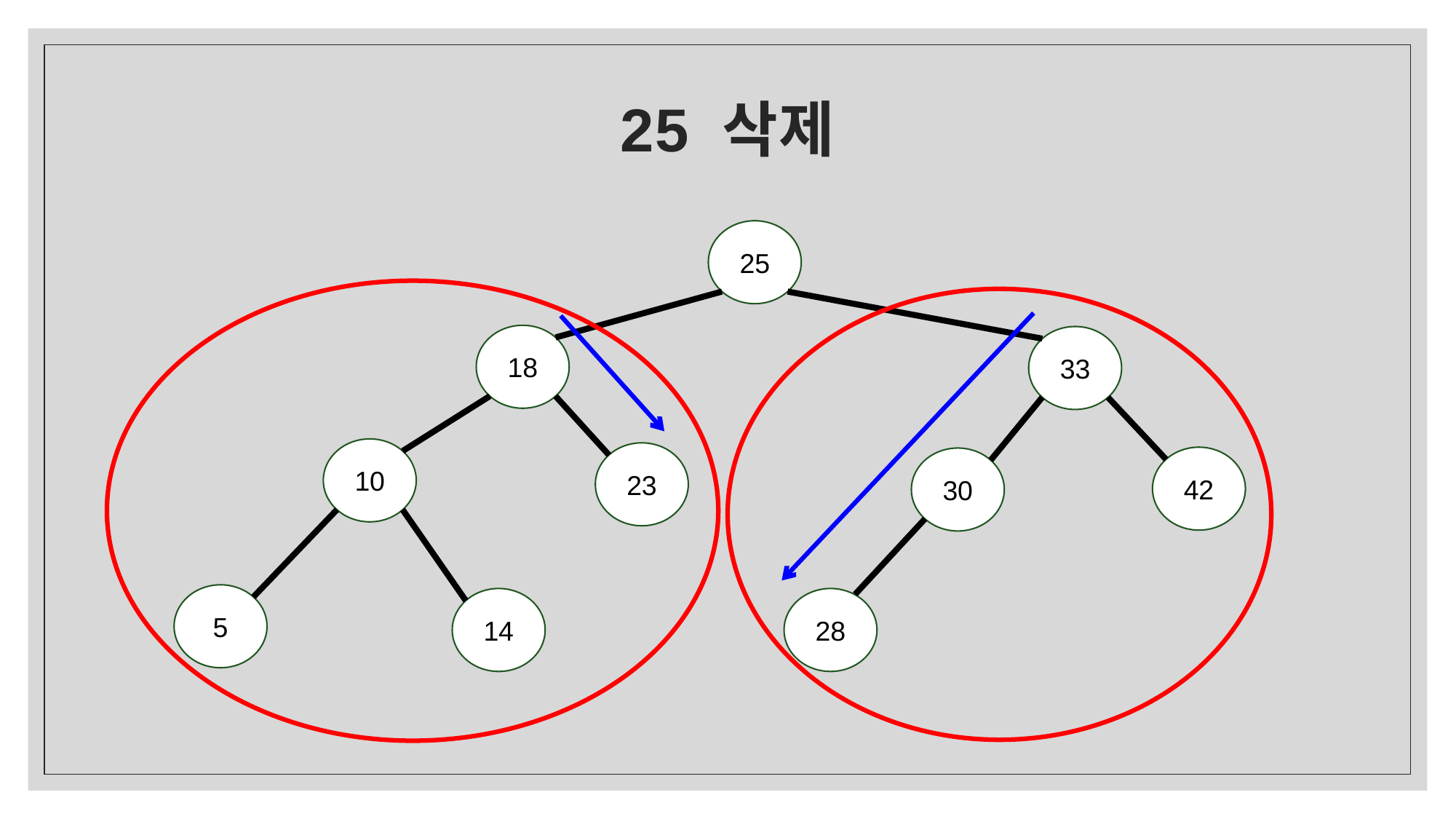

# 25 삭제
25

18
33
10
23
42
30
5
28
14